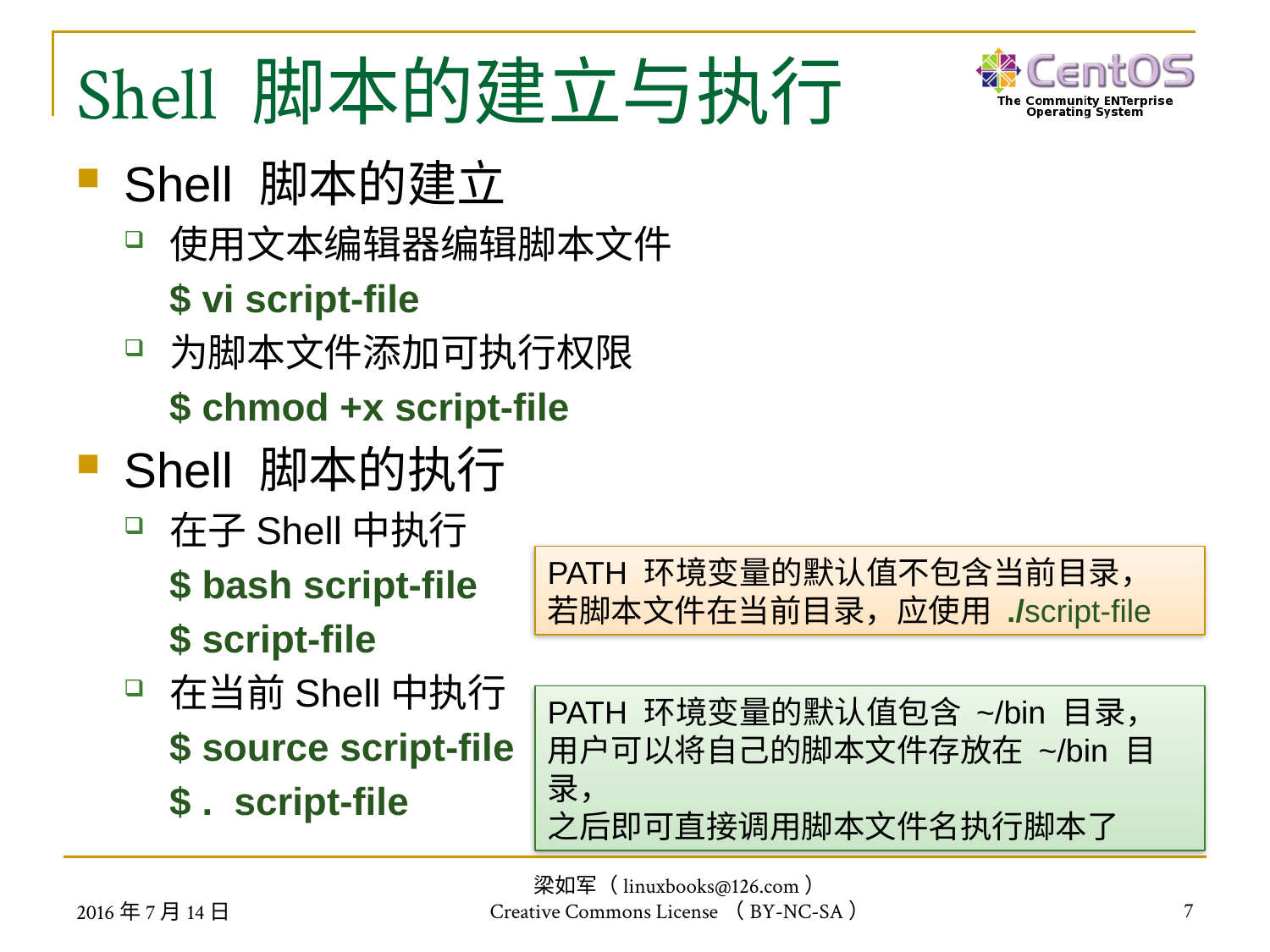

# Shell 脚本的建立与执行
Shell 脚本的建立
使用文本编辑器编辑脚本文件
$ vi script-file
为脚本文件添加可执行权限
$ chmod +x script-file
Shell 脚本的执行
在子Shell中执行
$ bash script-file
$ script-file
在当前Shell中执行
$ source script-file
$ .  script-file

PATH 环境变量的默认值不包含当前目录，
若脚本文件在当前目录，应使用 ./script-file
PATH 环境变量的默认值包含 ~/bin 目录，
用户可以将自己的脚本文件存放在 ~/bin 目录，
之后即可直接调用脚本文件名执行脚本了
梁如军（linuxbooks@126.com）
Creative Commons License（BY-NC-SA）
2016年7月14日
7